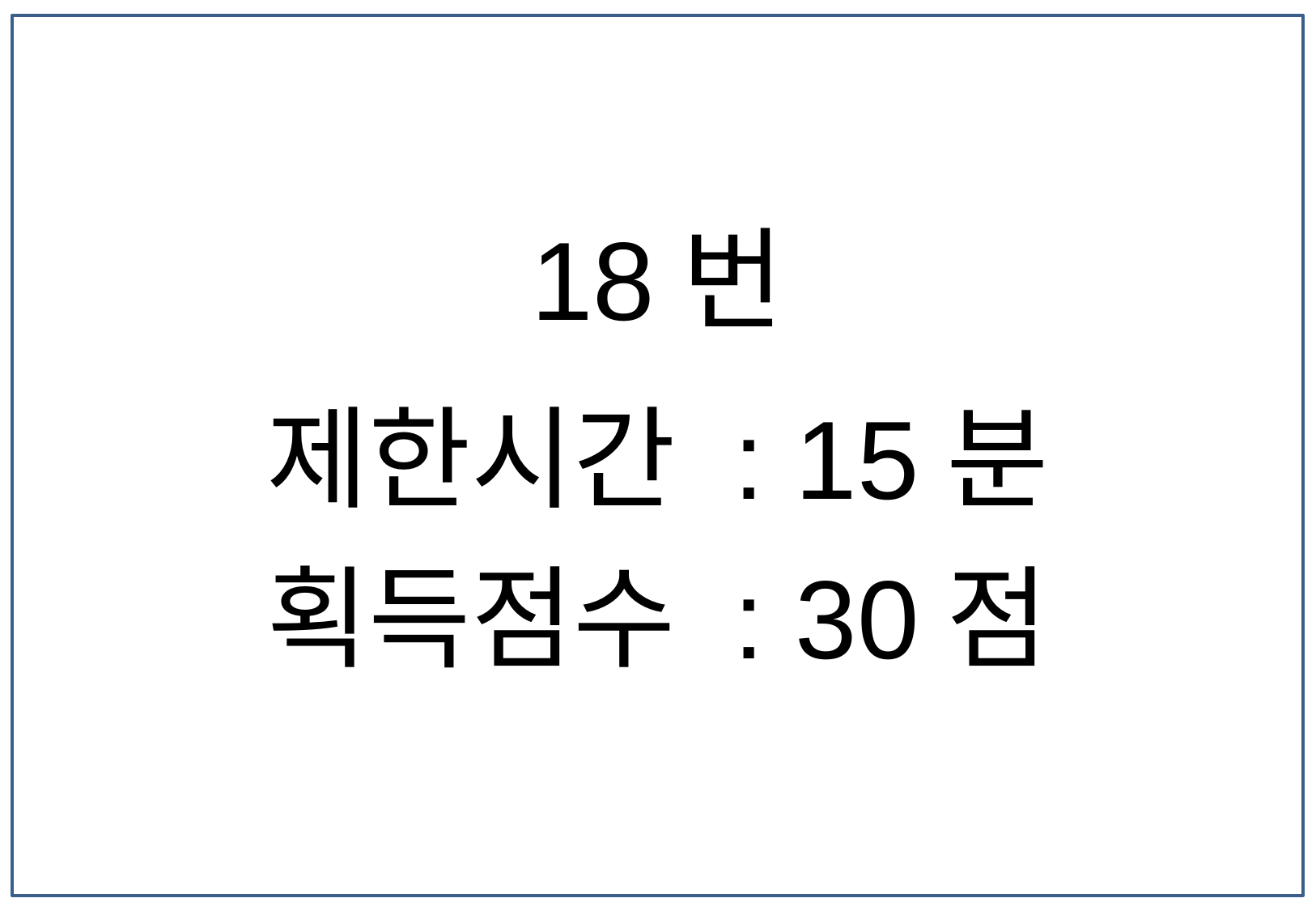

18번
제한시간 : 15분
획득점수 : 30점